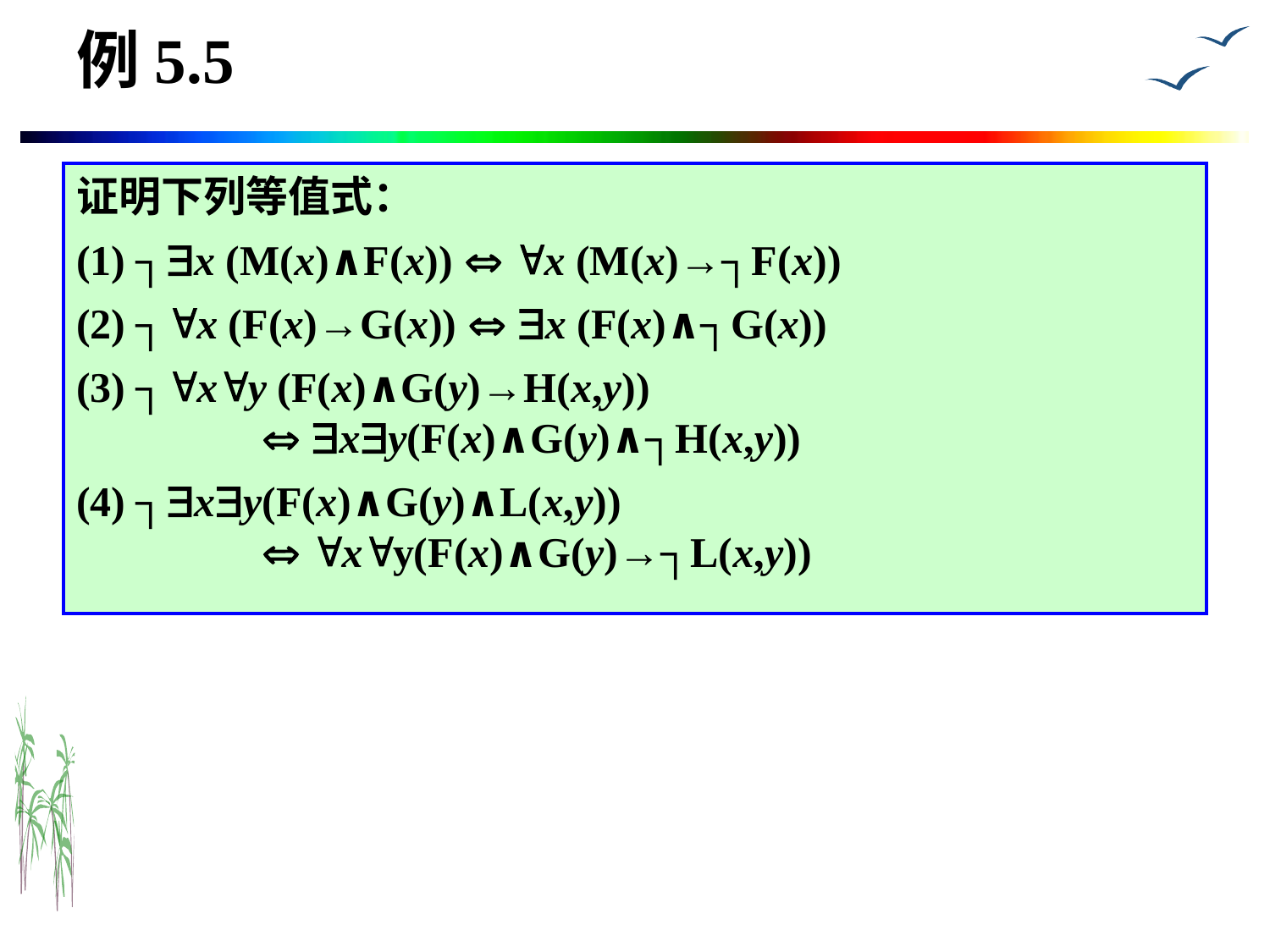

# 例5.5
证明下列等值式：
(1) ┐∃x (M(x)∧F(x)) ⇔ ∀x (M(x)→┐F(x))
(2) ┐∀x (F(x)→G(x)) ⇔ ∃x (F(x)∧┐G(x))
(3) ┐∀x∀y (F(x)∧G(y)→H(x,y))
	 ⇔ ∃x∃y(F(x)∧G(y)∧┐H(x,y))
(4) ┐∃x∃y(F(x)∧G(y)∧L(x,y))
 	 ⇔ ∀x∀y(F(x)∧G(y)→┐L(x,y))